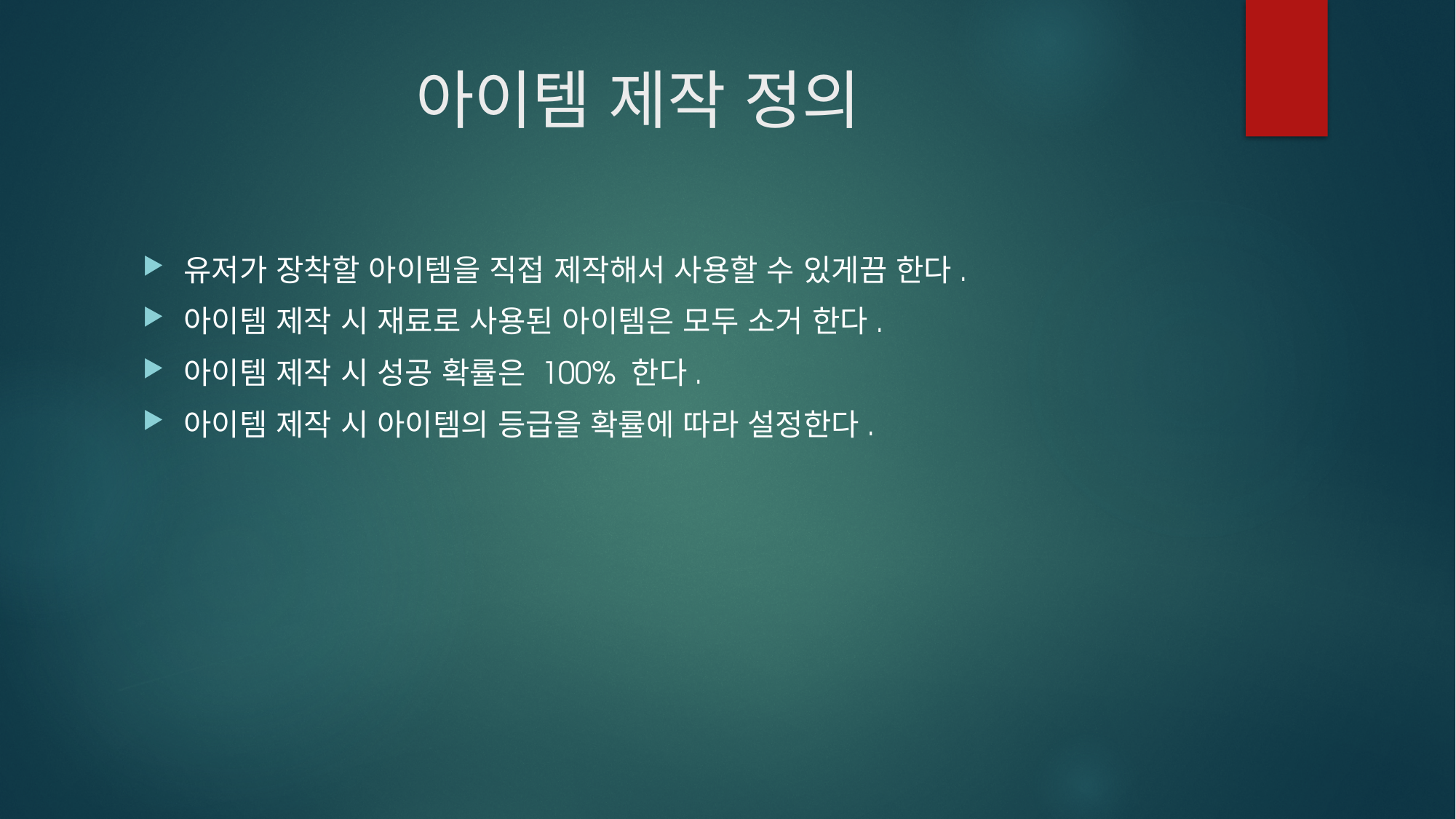

# 아이템 제작 정의
유저가 장착할 아이템을 직접 제작해서 사용할 수 있게끔 한다.
아이템 제작 시 재료로 사용된 아이템은 모두 소거 한다.
아이템 제작 시 성공 확률은 100% 한다.
아이템 제작 시 아이템의 등급을 확률에 따라 설정한다.